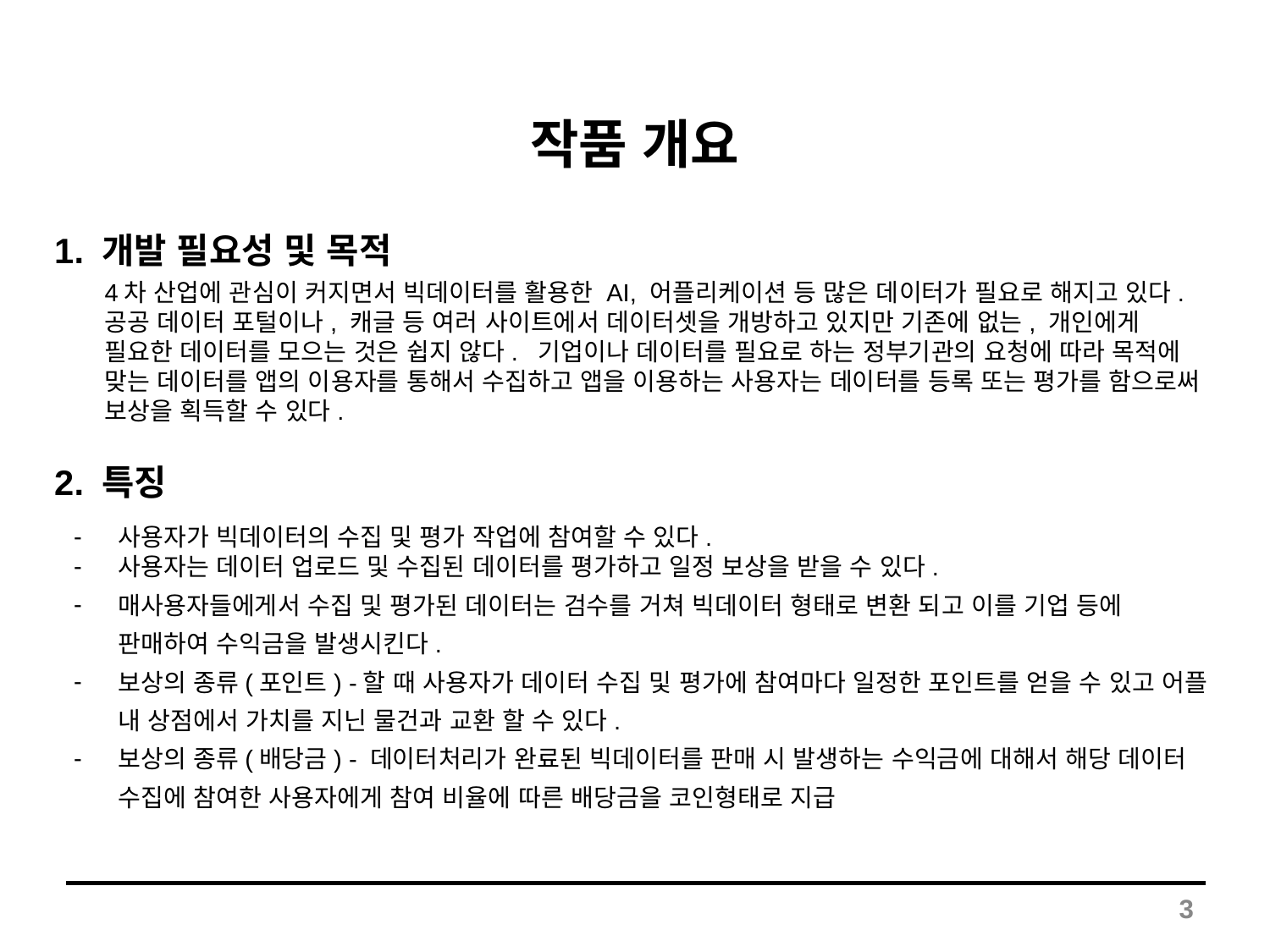

# 작품 개요
1. 개발 필요성 및 목적
4차 산업에 관심이 커지면서 빅데이터를 활용한 AI, 어플리케이션 등 많은 데이터가 필요로 해지고 있다. 공공 데이터 포털이나, 캐글 등 여러 사이트에서 데이터셋을 개방하고 있지만 기존에 없는, 개인에게 필요한 데이터를 모으는 것은 쉽지 않다.  기업이나 데이터를 필요로 하는 정부기관의 요청에 따라 목적에 맞는 데이터를 앱의 이용자를 통해서 수집하고 앱을 이용하는 사용자는 데이터를 등록 또는 평가를 함으로써 보상을 획득할 수 있다.
2. 특징

사용자가 빅데이터의 수집 및 평가 작업에 참여할 수 있다.
사용자는 데이터 업로드 및 수집된 데이터를 평가하고 일정 보상을 받을 수 있다.
매사용자들에게서 수집 및 평가된 데이터는 검수를 거쳐 빅데이터 형태로 변환 되고 이를 기업 등에 판매하여 수익금을 발생시킨다.
보상의 종류(포인트) -할 때 사용자가 데이터 수집 및 평가에 참여마다 일정한 포인트를 얻을 수 있고 어플 내 상점에서 가치를 지닌 물건과 교환 할 수 있다.
보상의 종류(배당금) - 데이터처리가 완료된 빅데이터를 판매 시 발생하는 수익금에 대해서 해당 데이터 수집에 참여한 사용자에게 참여 비율에 따른 배당금을 코인형태로 지급

3